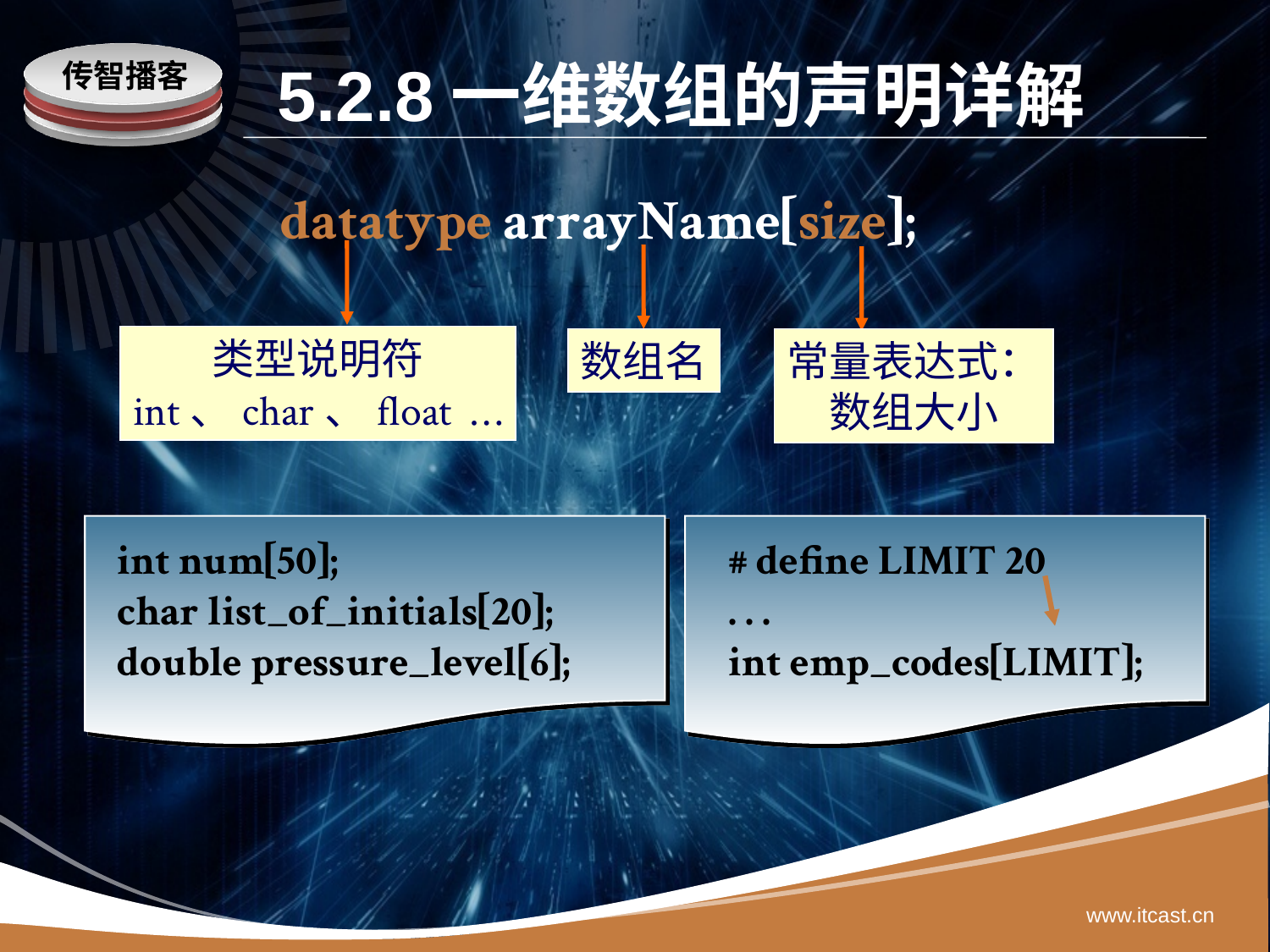

# 5.2.8一维数组的声明详解
datatype arrayName[size];

类型说明符
int、char、float  …
数组名
常量表达式：
数组大小

int num[50];
char list_of_initials[20];
double pressure_level[6];
# define LIMIT 20
. . .
int emp_codes[LIMIT];

www.itcast.cn